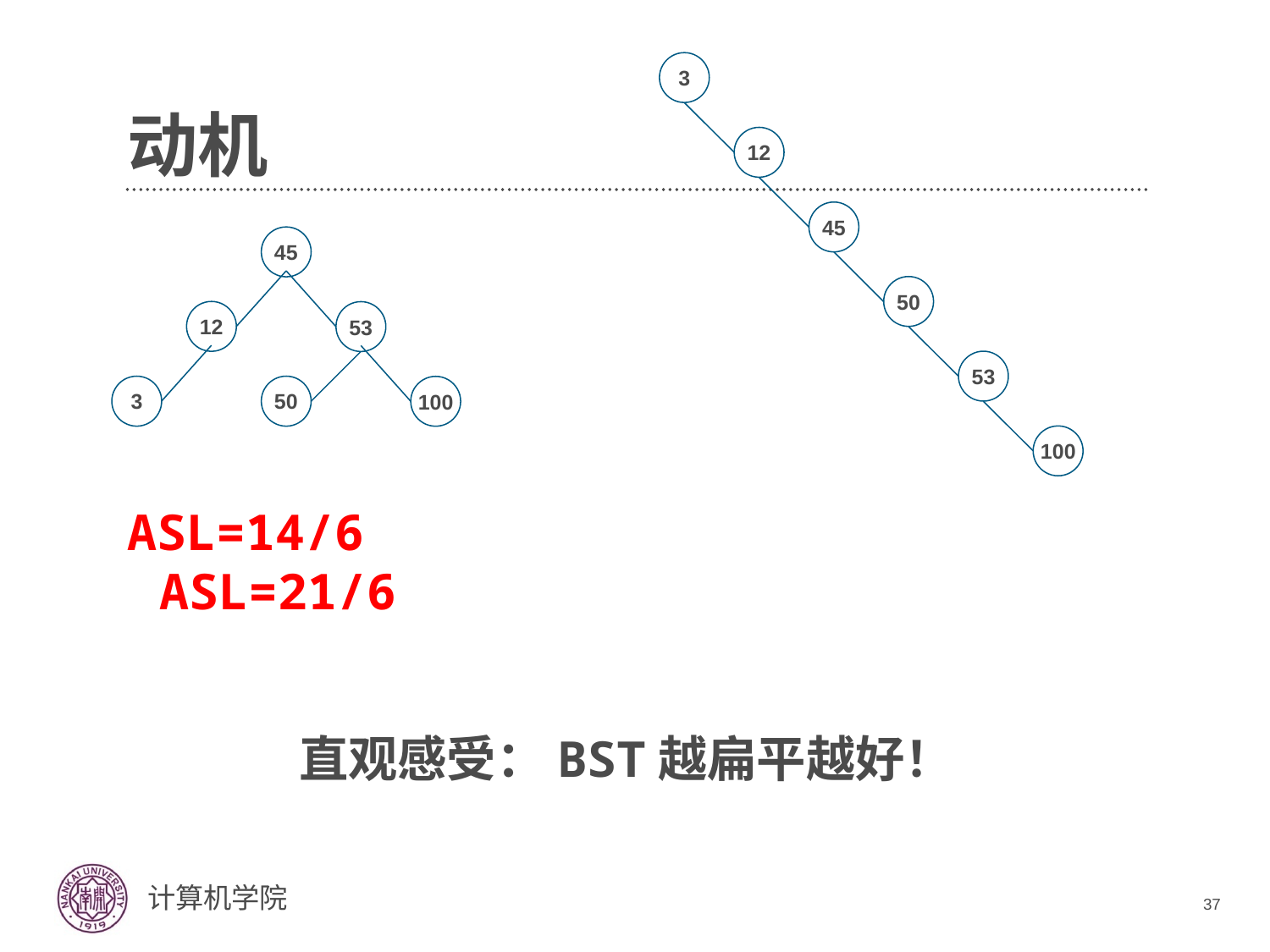

3

# 动机
12

45

45

50

12

53

53

3

50

100

100

ASL=14/6                   ASL=21/6

直观感受：BST越扁平越好！
37